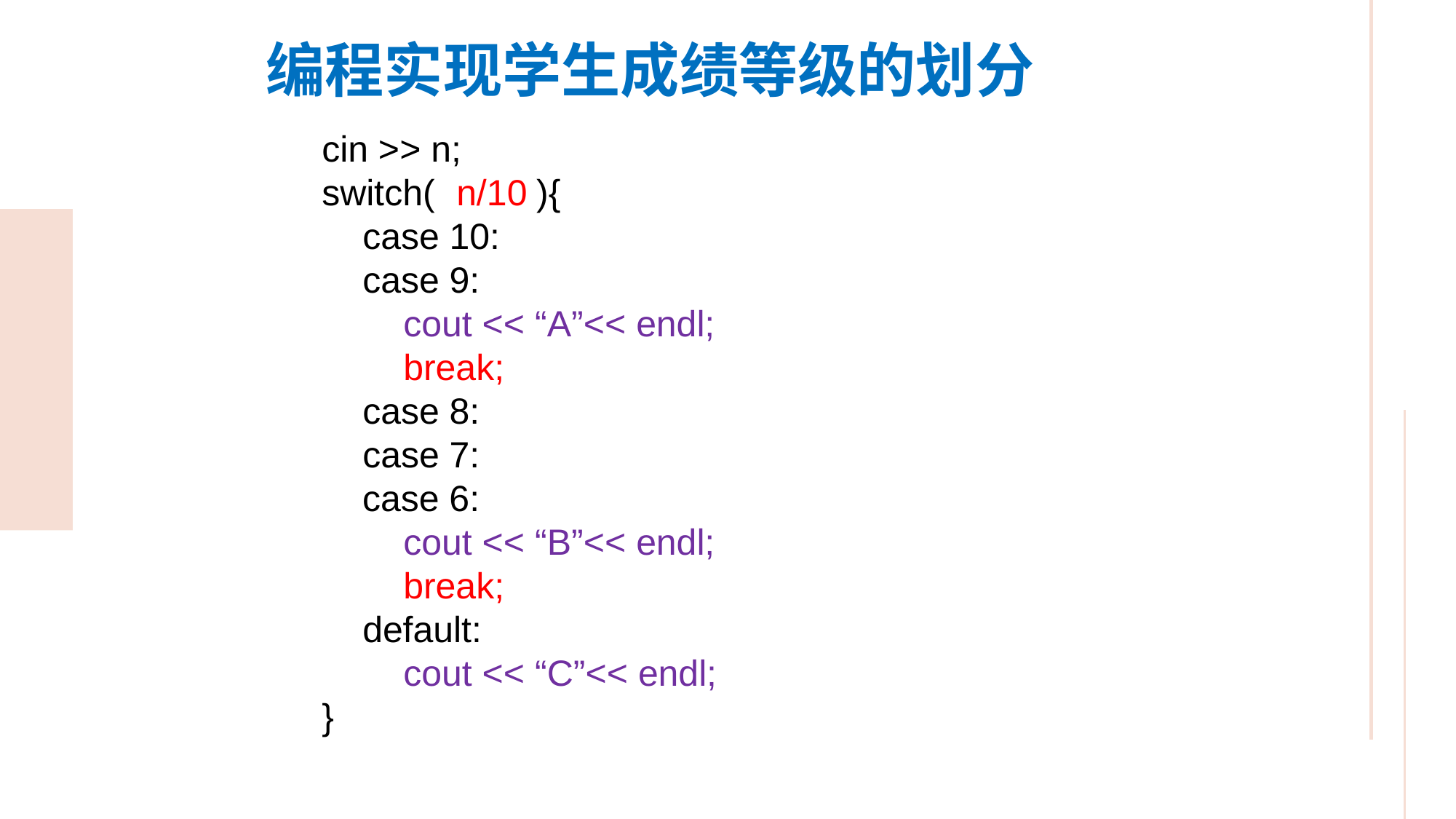

编程实现学生成绩等级的划分
cin >> n;
switch(          ){
    case 10:
    case 9:
        cout << “A”<< endl;
        break;
    case 8:
    case 7:
    case 6:
        cout << “B”<< endl;
        break;
    default:
        cout << “C”<< endl;
}
n/10